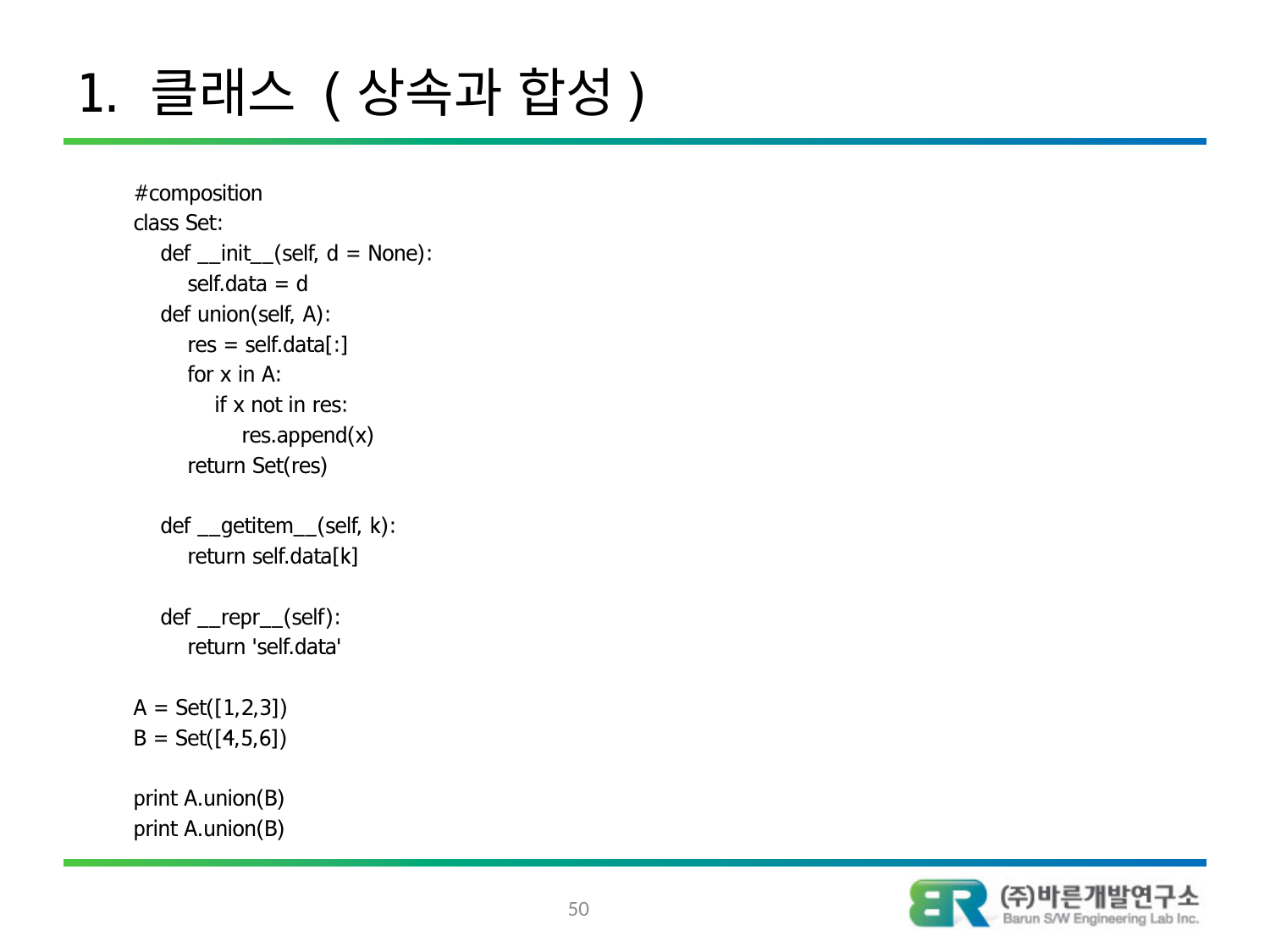

# 1. 클래스 (상속과 합성)
#composition
class Set:
    def __init__(self, d = None):
        self.data = d
    def union(self, A):
        res = self.data[:]
        for x in A:
            if x not in res:
                res.append(x)
        return Set(res)

    def __getitem__(self, k):
        return self.data[k]

    def __repr__(self):
        return 'self.data'

A = Set([1,2,3])
B = Set([4,5,6])

print A.union(B)
print A.union(B)

50